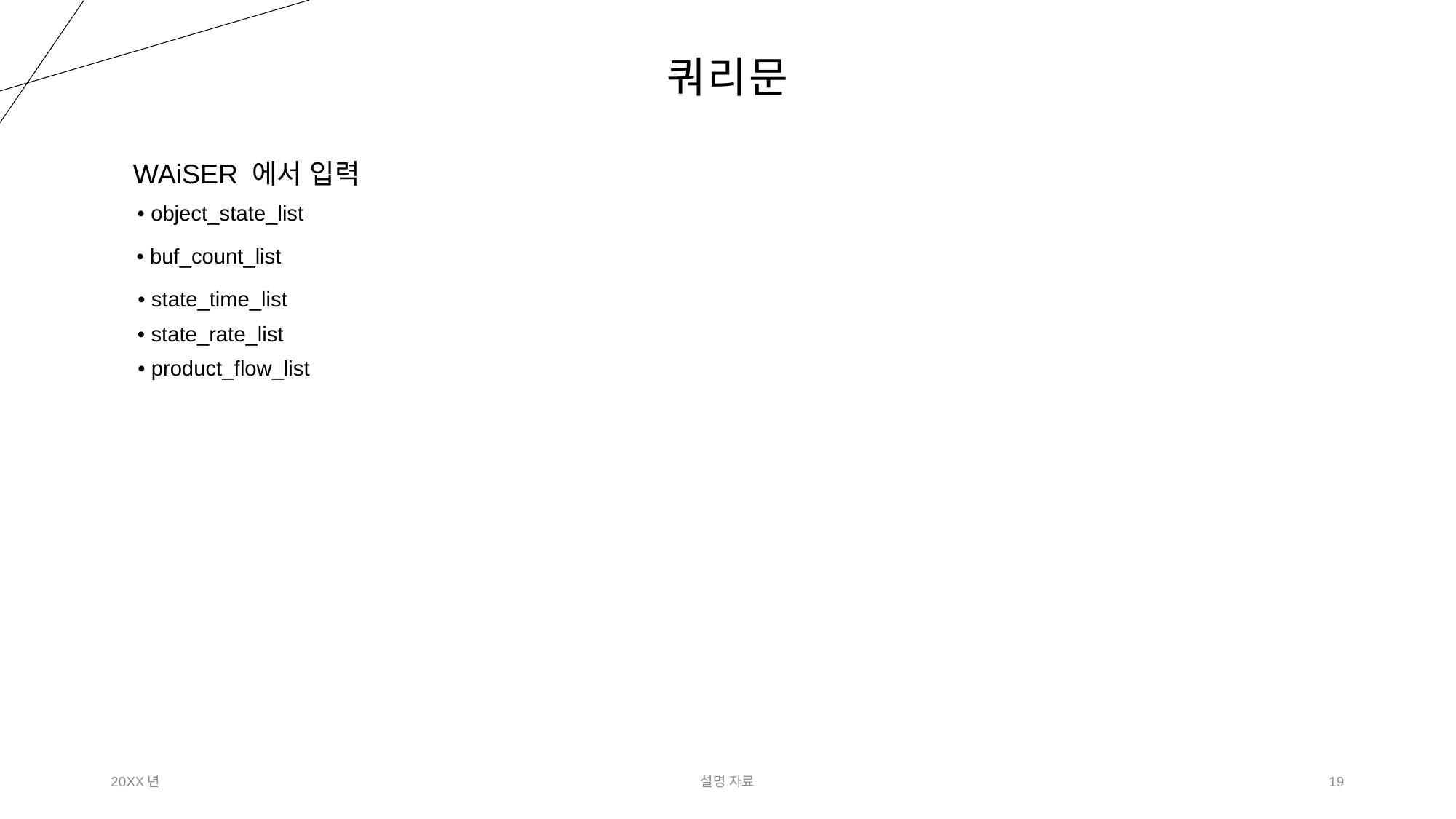

쿼리문
WAiSER 에서 입력
• object_state_list
• buf_count_list
• state_time_list
• state_rate_list
• product_flow_list
20XX년
설명 자료
19